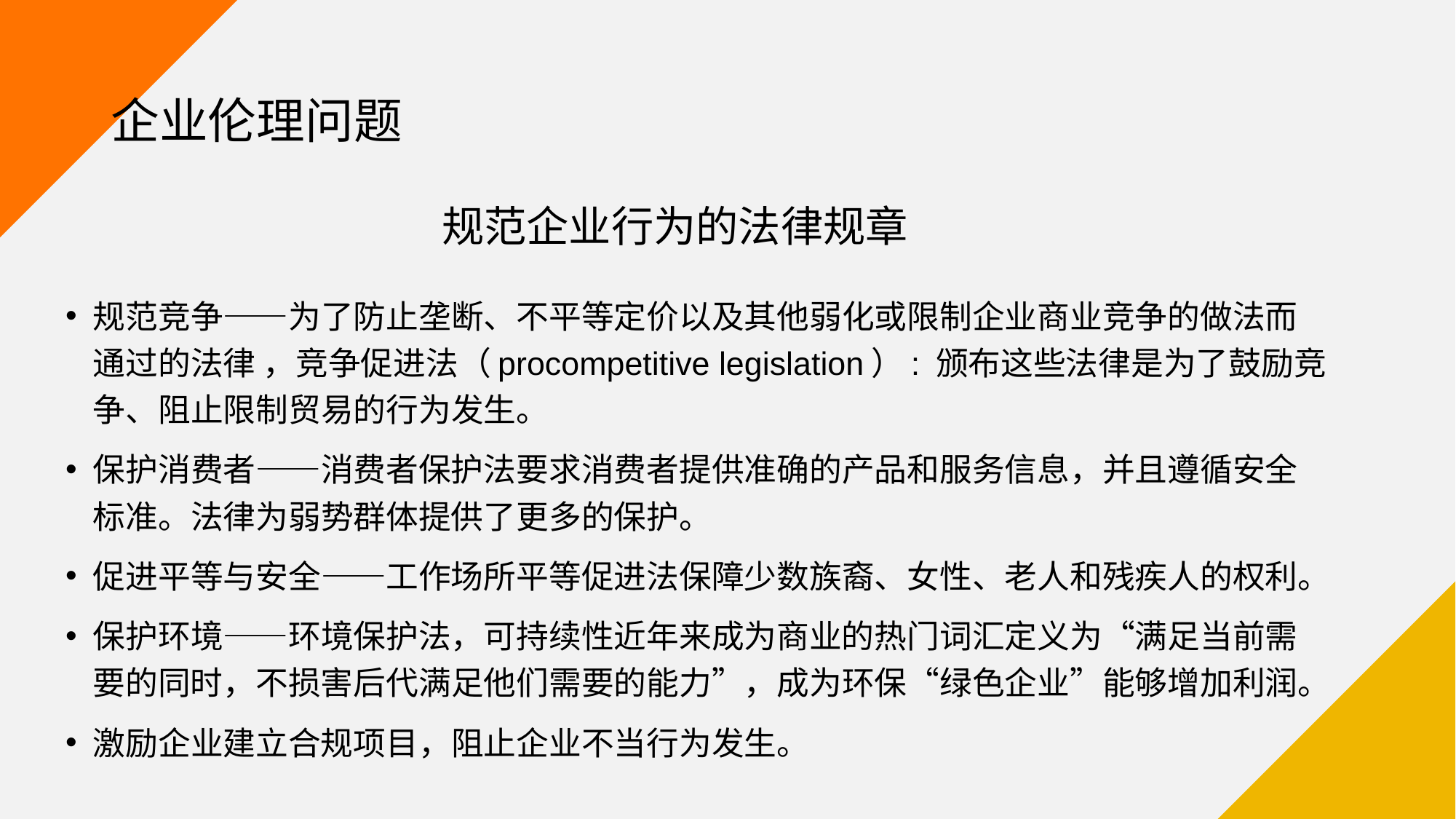

# 企业伦理问题
规范企业行为的法律规章
规范竞争——为了防止垄断、不平等定价以及其他弱化或限制企业商业竞争的做法而通过的法律 ，竞争促进法（procompetitive legislation）: 颁布这些法律是为了鼓励竞争、阻止限制贸易的行为发生。
保护消费者——消费者保护法要求消费者提供准确的产品和服务信息，并且遵循安全标准。法律为弱势群体提供了更多的保护。
促进平等与安全——工作场所平等促进法保障少数族裔、女性、老人和残疾人的权利。
保护环境——环境保护法，可持续性近年来成为商业的热门词汇定义为“满足当前需要的同时，不损害后代满足他们需要的能力”，成为环保“绿色企业”能够增加利润。
激励企业建立合规项目，阻止企业不当行为发生。